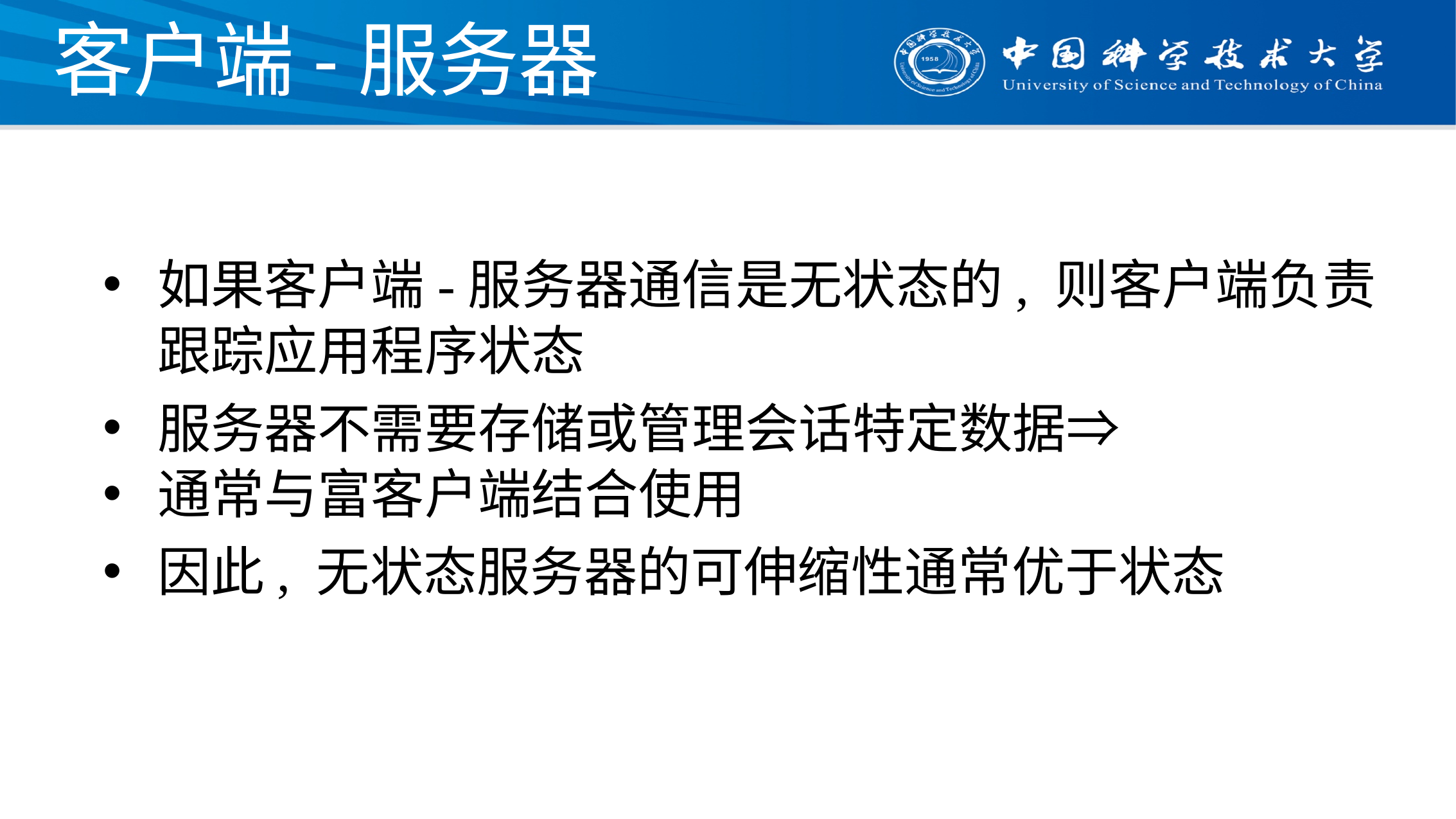

# 客户端-服务器
如果客户端-服务器通信是无状态的, 则客户端负责跟踪应用程序状态
服务器不需要存储或管理会话特定数据⇒
通常与富客户端结合使用
因此, 无状态服务器的可伸缩性通常优于状态